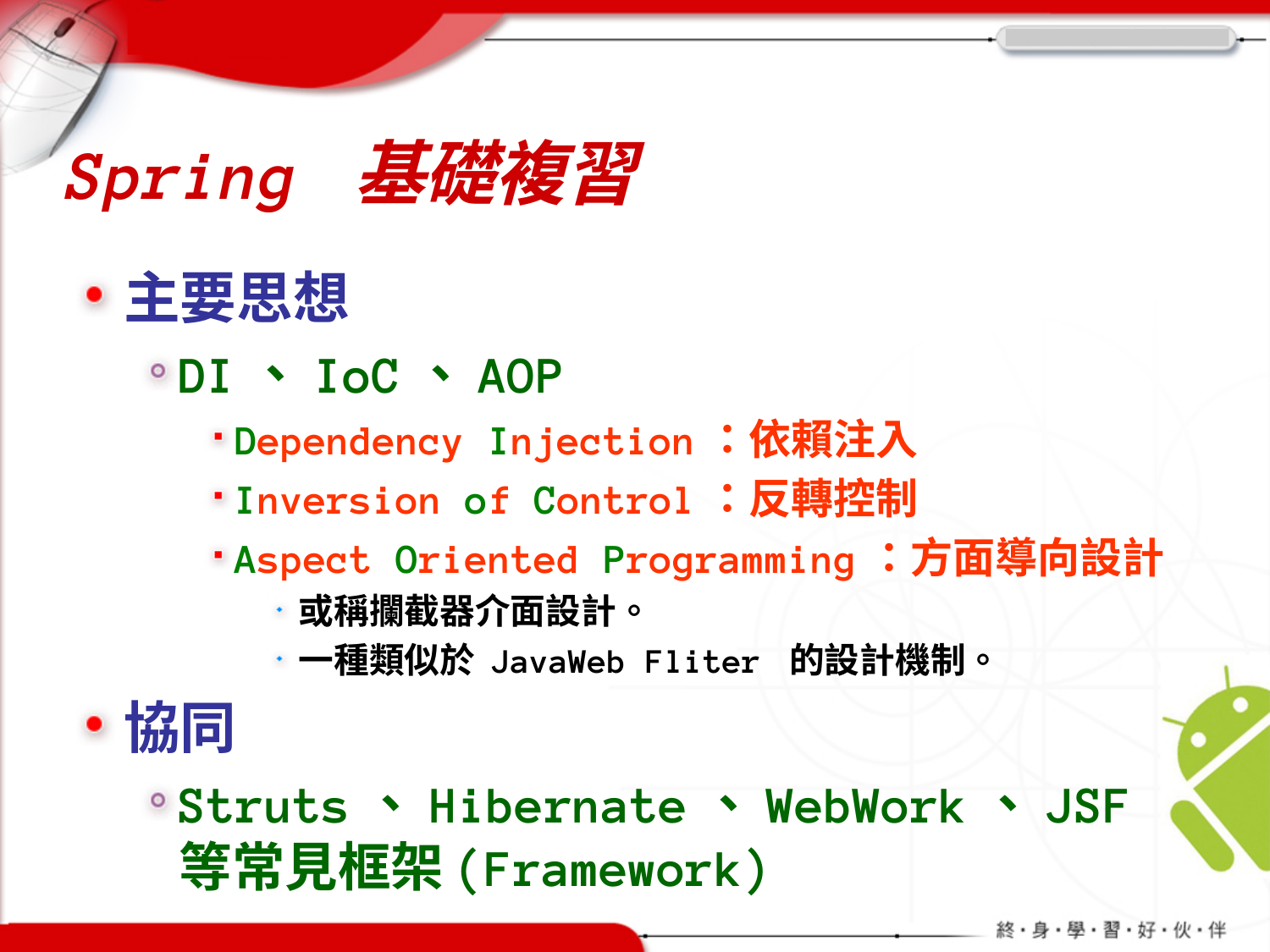

# Spring 基礎複習
主要思想
DI、IoC、AOP
Dependency Injection：依賴注入
Inversion of Control：反轉控制
Aspect Oriented Programming：方面導向設計
或稱攔截器介面設計。
一種類似於 JavaWeb Fliter 的設計機制。
協同
Struts、Hibernate、WebWork、JSF等常見框架(Framework)